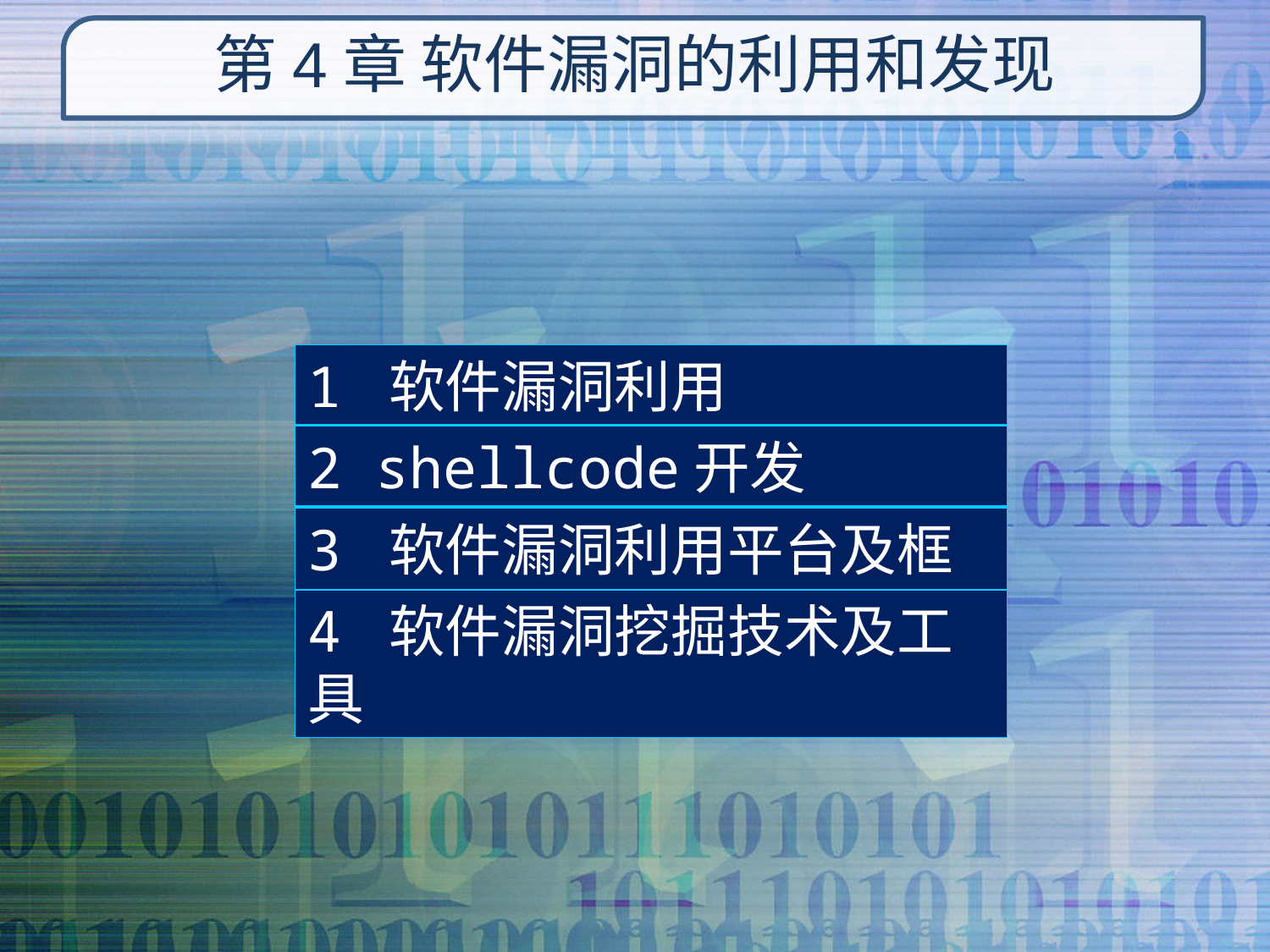

# 第4章 软件漏洞的利用和发现

1 软件漏洞利用
2 shellcode开发
3 软件漏洞利用平台及框架
4 软件漏洞挖掘技术及工具